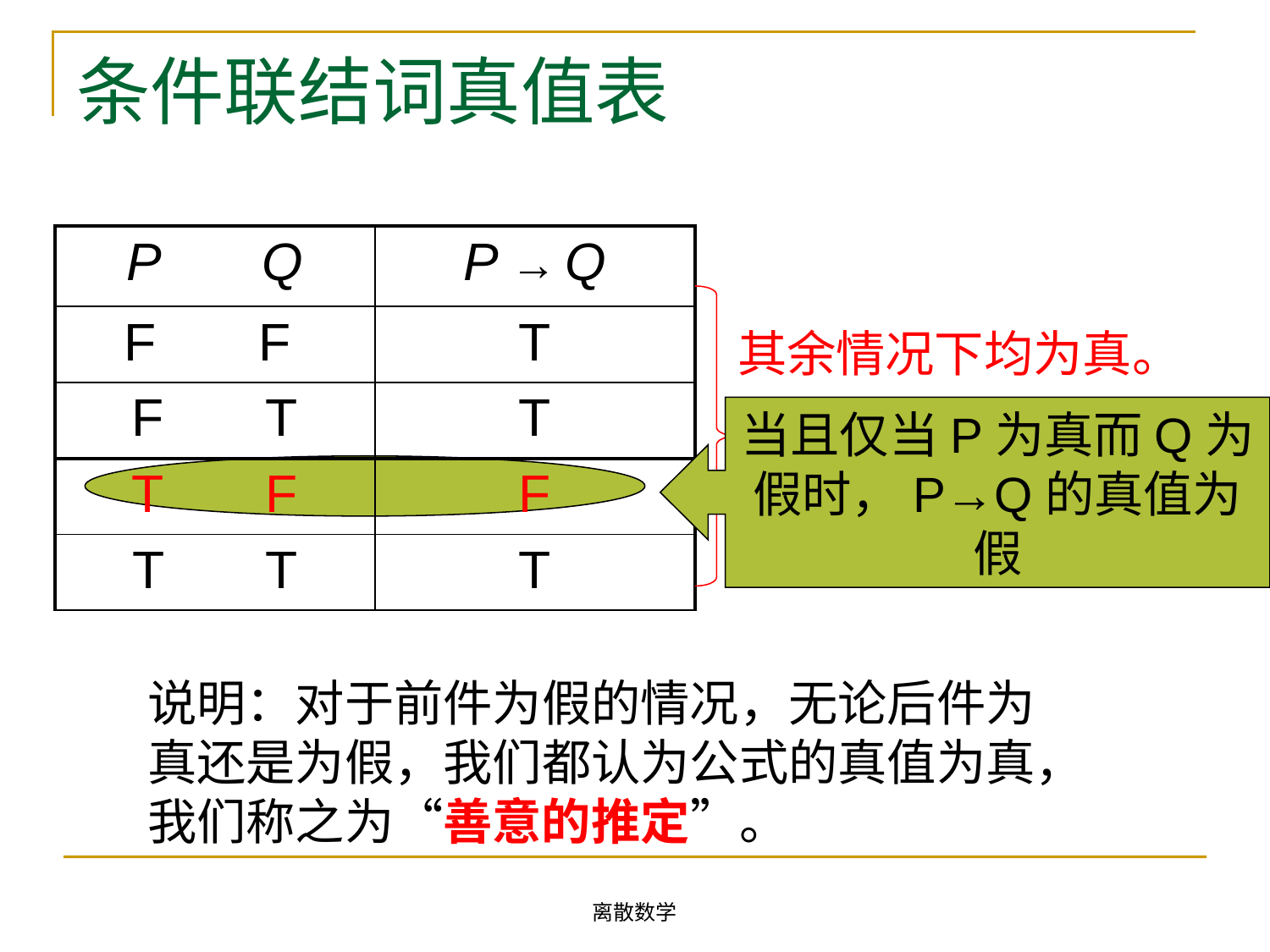

# 条件联结词真值表
| P Q | P → Q |
| --- | --- |
| F F | T |
| F T | T |
| T F | F |
| T T | T |

其余情况下均为真。
当且仅当P为真而Q为假时，P→Q的真值为假

说明：对于前件为假的情况，无论后件为真还是为假，我们都认为公式的真值为真，我们称之为“善意的推定”。

27
离散数学